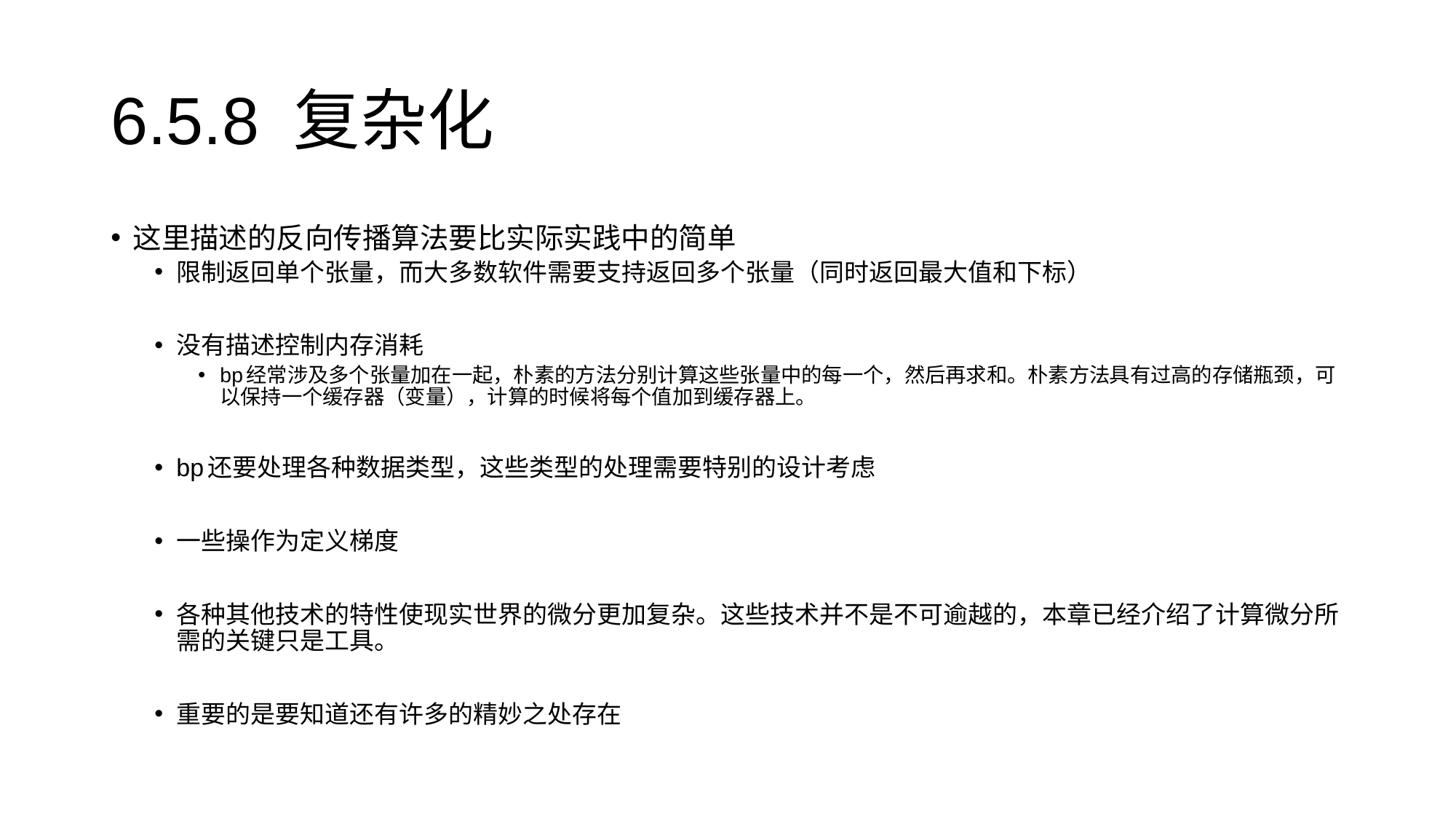

# 6.5.8 复杂化
这里描述的反向传播算法要比实际实践中的简单
限制返回单个张量，而大多数软件需要支持返回多个张量（同时返回最大值和下标）

没有描述控制内存消耗
bp经常涉及多个张量加在一起，朴素的方法分别计算这些张量中的每一个，然后再求和。朴素方法具有过高的存储瓶颈，可以保持一个缓存器（变量），计算的时候将每个值加到缓存器上。

bp还要处理各种数据类型，这些类型的处理需要特别的设计考虑

一些操作为定义梯度

各种其他技术的特性使现实世界的微分更加复杂。这些技术并不是不可逾越的，本章已经介绍了计算微分所需的关键只是工具。

重要的是要知道还有许多的精妙之处存在